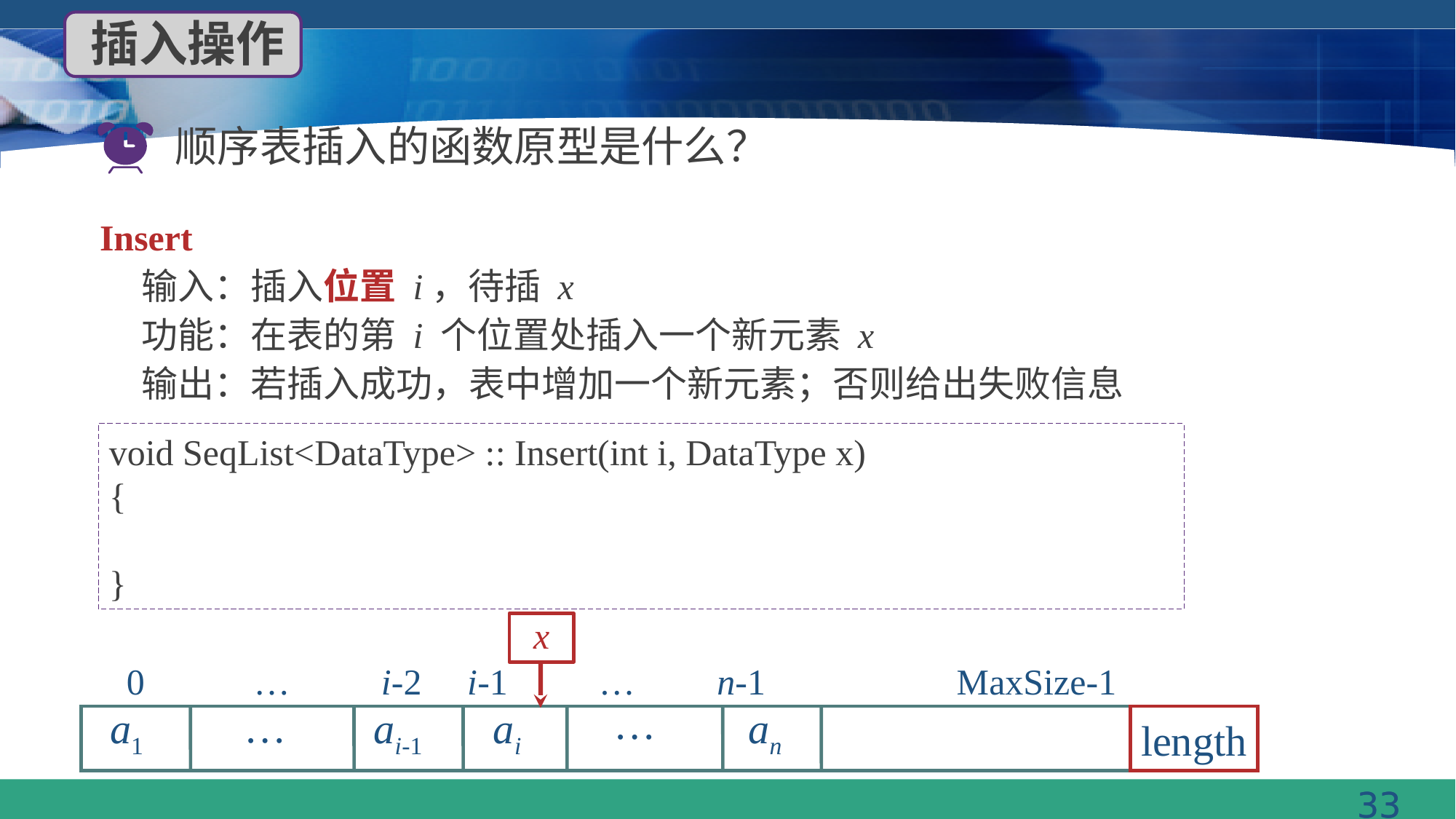

插入操作

顺序表插入的函数原型是什么？

Insert
    输入：插入位置 i，待插 x
    功能：在表的第 i 个位置处插入一个新元素 x
    输出：若插入成功，表中增加一个新元素；否则给出失败信息
void SeqList<DataType> :: Insert(int i, DataType x)
{

}
x

   0            …          i-2     i-1          …         n-1                     MaxSize-1
…
…
 a1
 ai-1
  ai
 an

 length